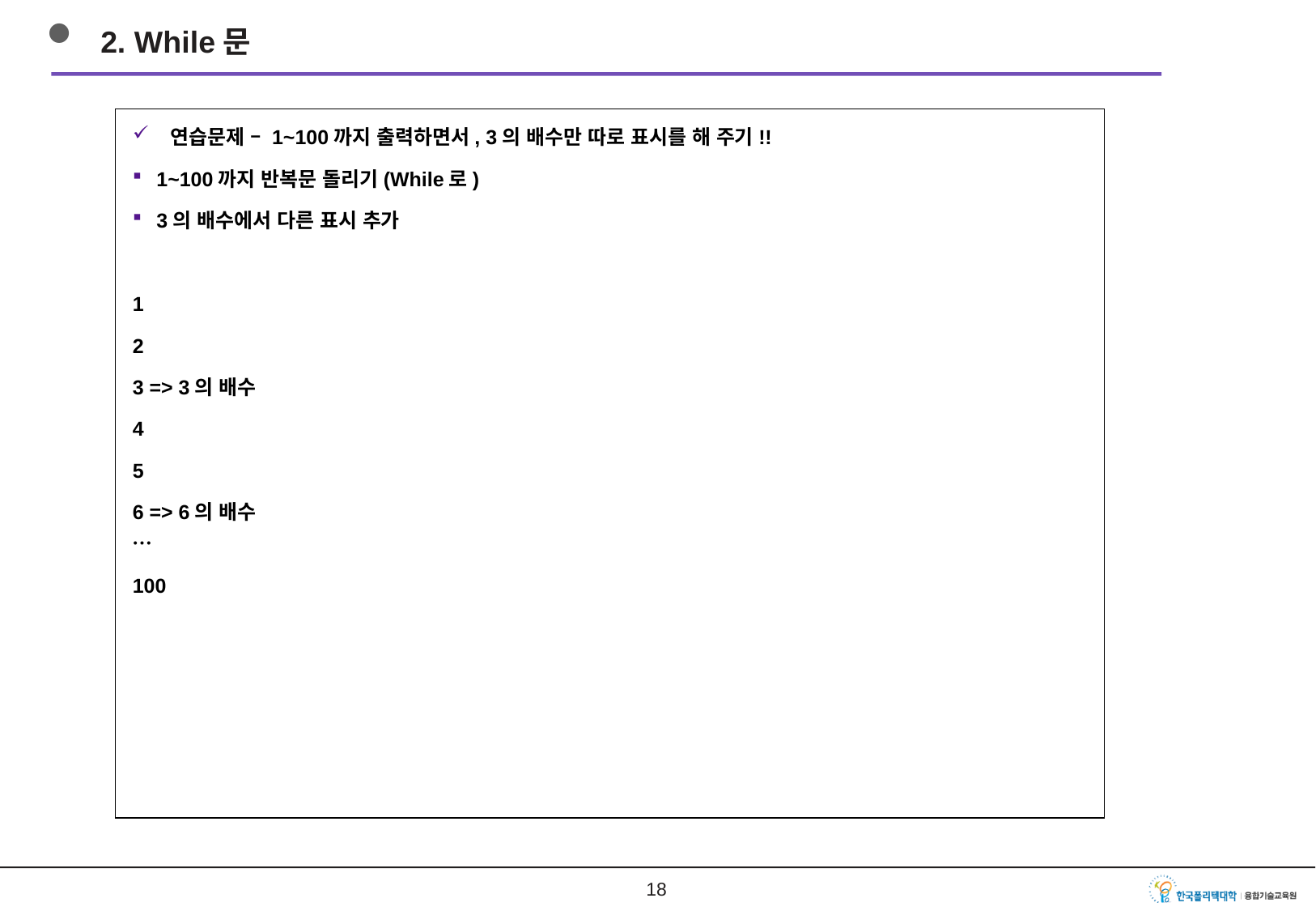

2. While문
연습문제 – 1~100까지 출력하면서, 3의 배수만 따로 표시를 해 주기!!
1~100까지 반복문 돌리기(While로)
3의 배수에서 다른 표시 추가

1
2
3 => 3의 배수
4
5
6 => 6의 배수
…
100
18